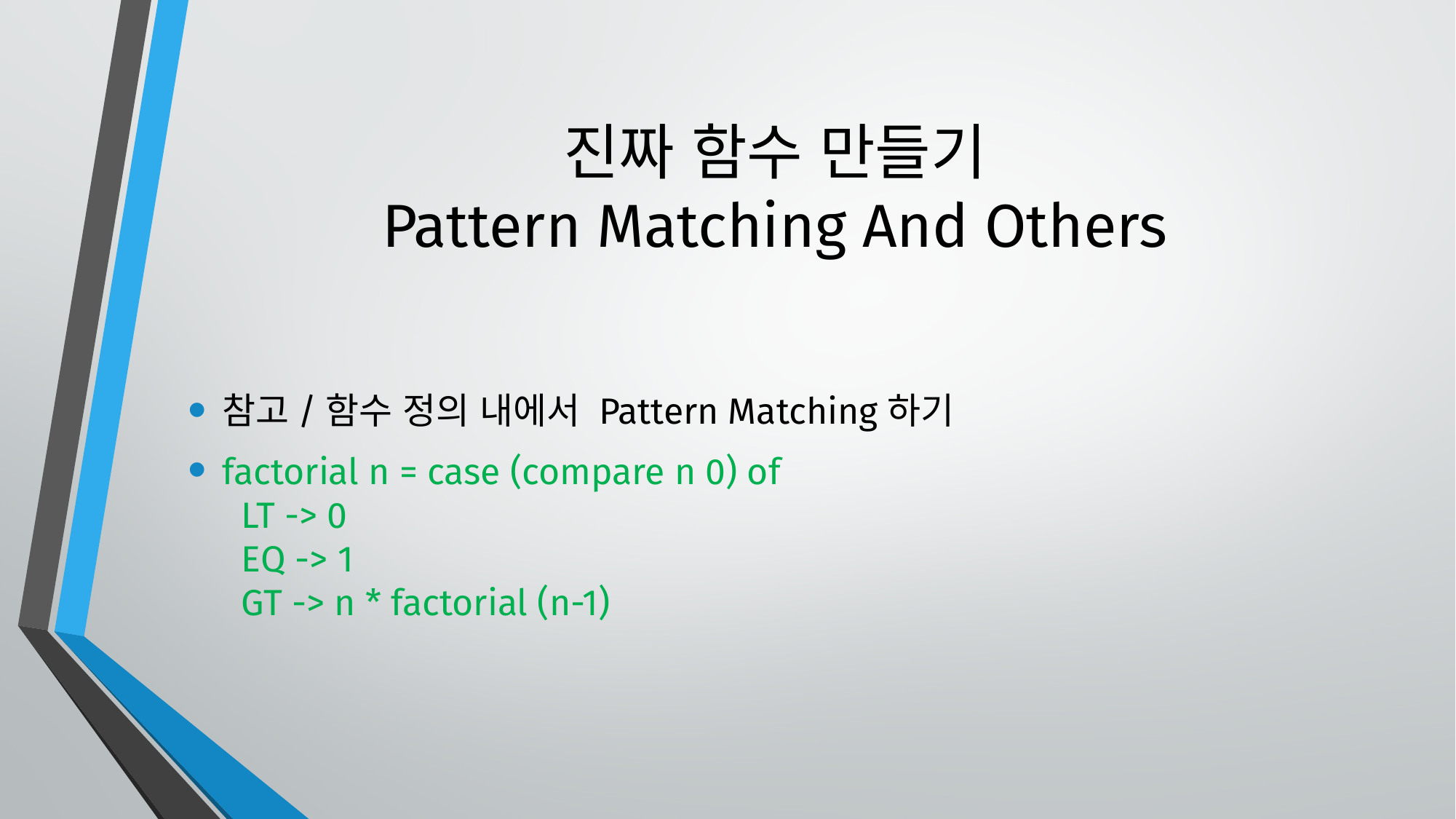

# 진짜 함수 만들기 Pattern Matching And Others
참고/함수 정의 내에서 Pattern Matching하기
factorial n = case (compare n 0) of
  LT -> 0
  EQ -> 1
  GT -> n * factorial (n-1)